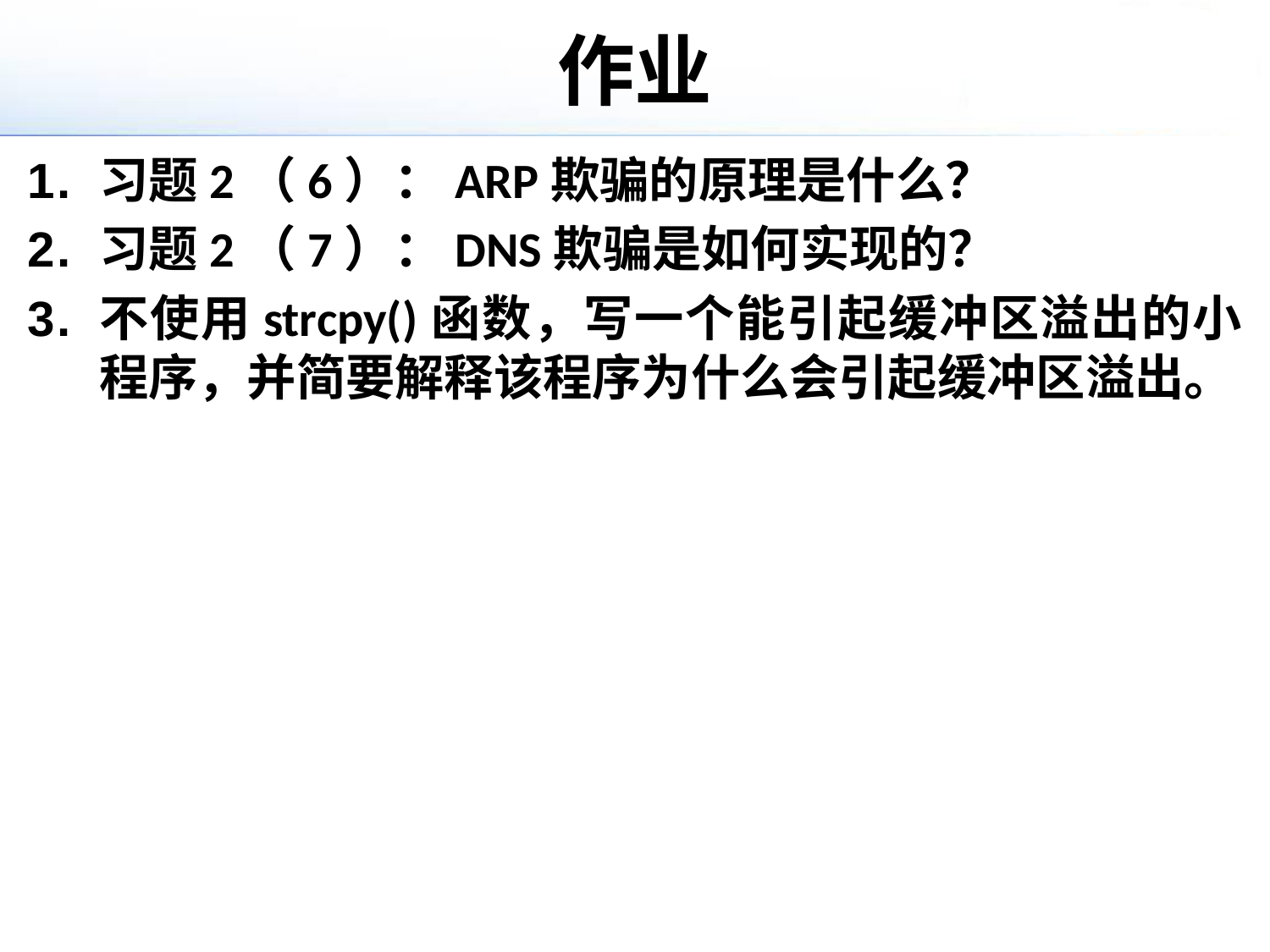

# 作业
习题2（6）：ARP欺骗的原理是什么？
习题2（7）：DNS欺骗是如何实现的？
不使用strcpy()函数，写一个能引起缓冲区溢出的小程序，并简要解释该程序为什么会引起缓冲区溢出。